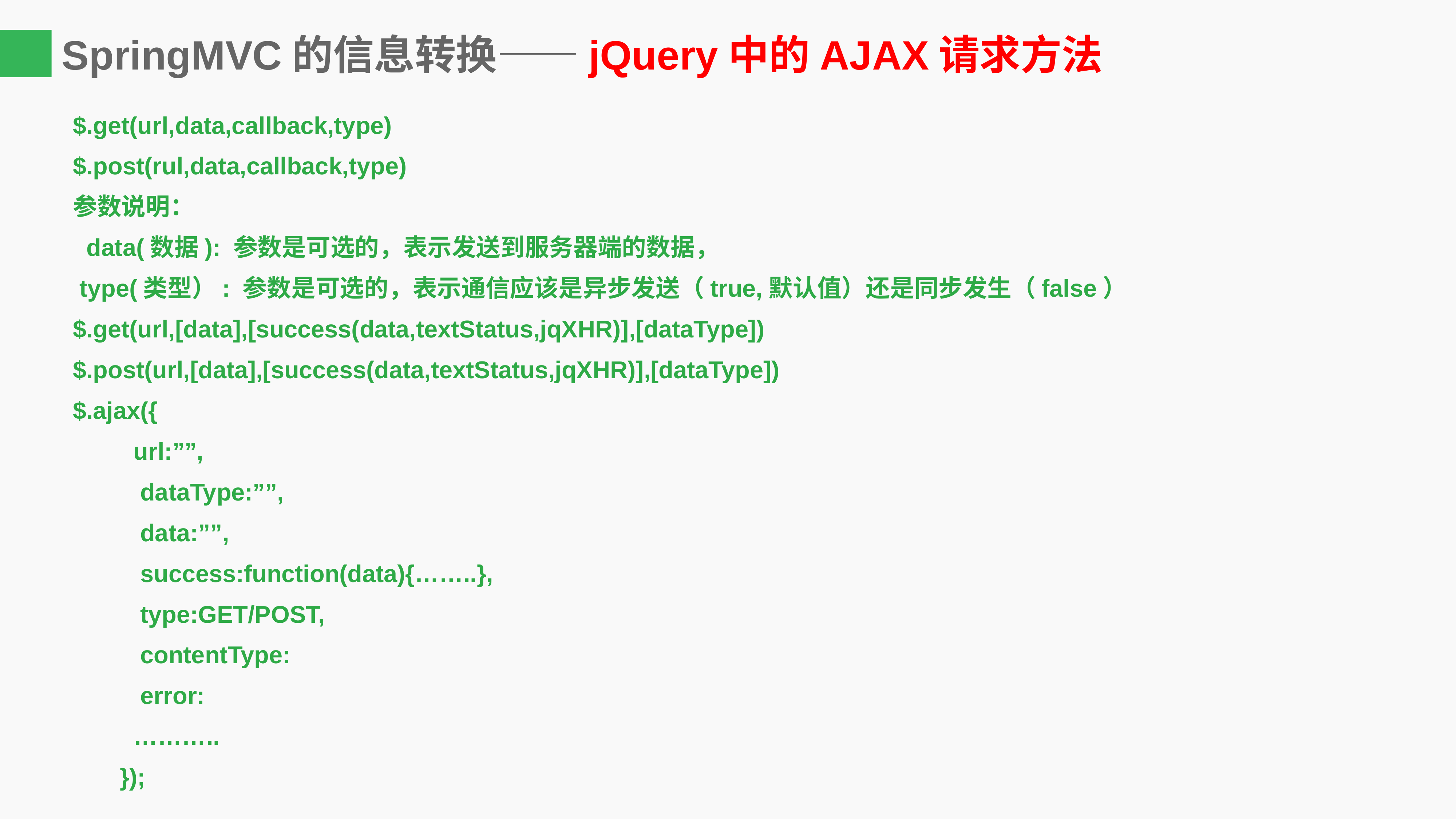

# SpringMVC的信息转换——jQuery中的AJAX请求方法
$.get(url,data,callback,type)
$.post(rul,data,callback,type)
参数说明：
  data(数据): 参数是可选的，表示发送到服务器端的数据，
 type(类型）: 参数是可选的，表示通信应该是异步发送（true,默认值）还是同步发生（false）
$.get(url,[data],[success(data,textStatus,jqXHR)],[dataType])
$.post(url,[data],[success(data,textStatus,jqXHR)],[dataType])
$.ajax({
         url:””,
          dataType:””,
          data:””,
          success:function(data){……..},
          type:GET/POST,
          contentType:
          error:
         ………..
       });